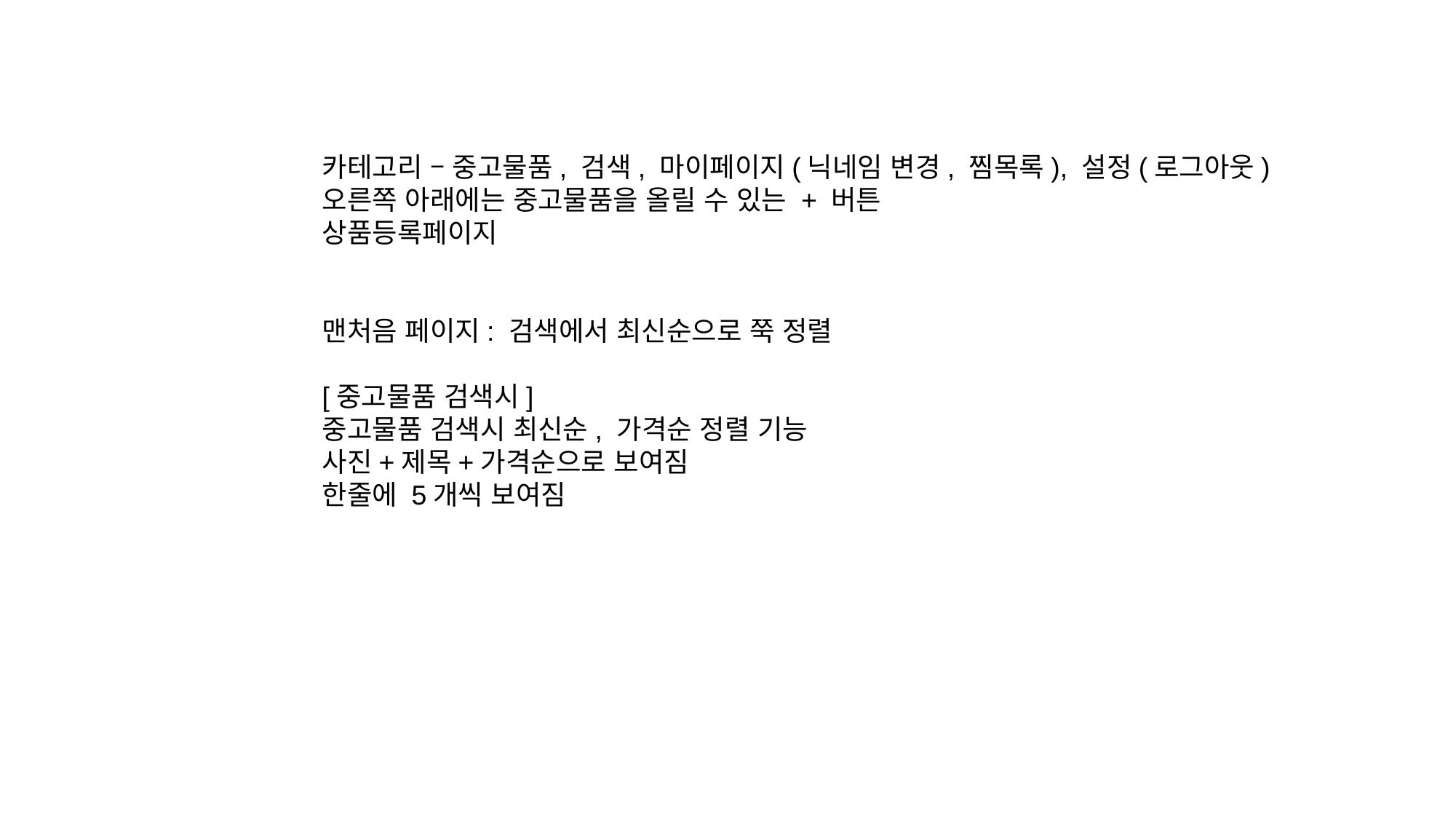

카테고리 – 중고물품, 검색, 마이페이지(닉네임 변경, 찜목록), 설정(로그아웃)
오른쪽 아래에는 중고물품을 올릴 수 있는 + 버튼
상품등록페이지

맨처음 페이지: 검색에서 최신순으로 쭉 정렬

[중고물품 검색시]
중고물품 검색시 최신순, 가격순 정렬 기능
사진+제목+가격순으로 보여짐
한줄에 5개씩 보여짐